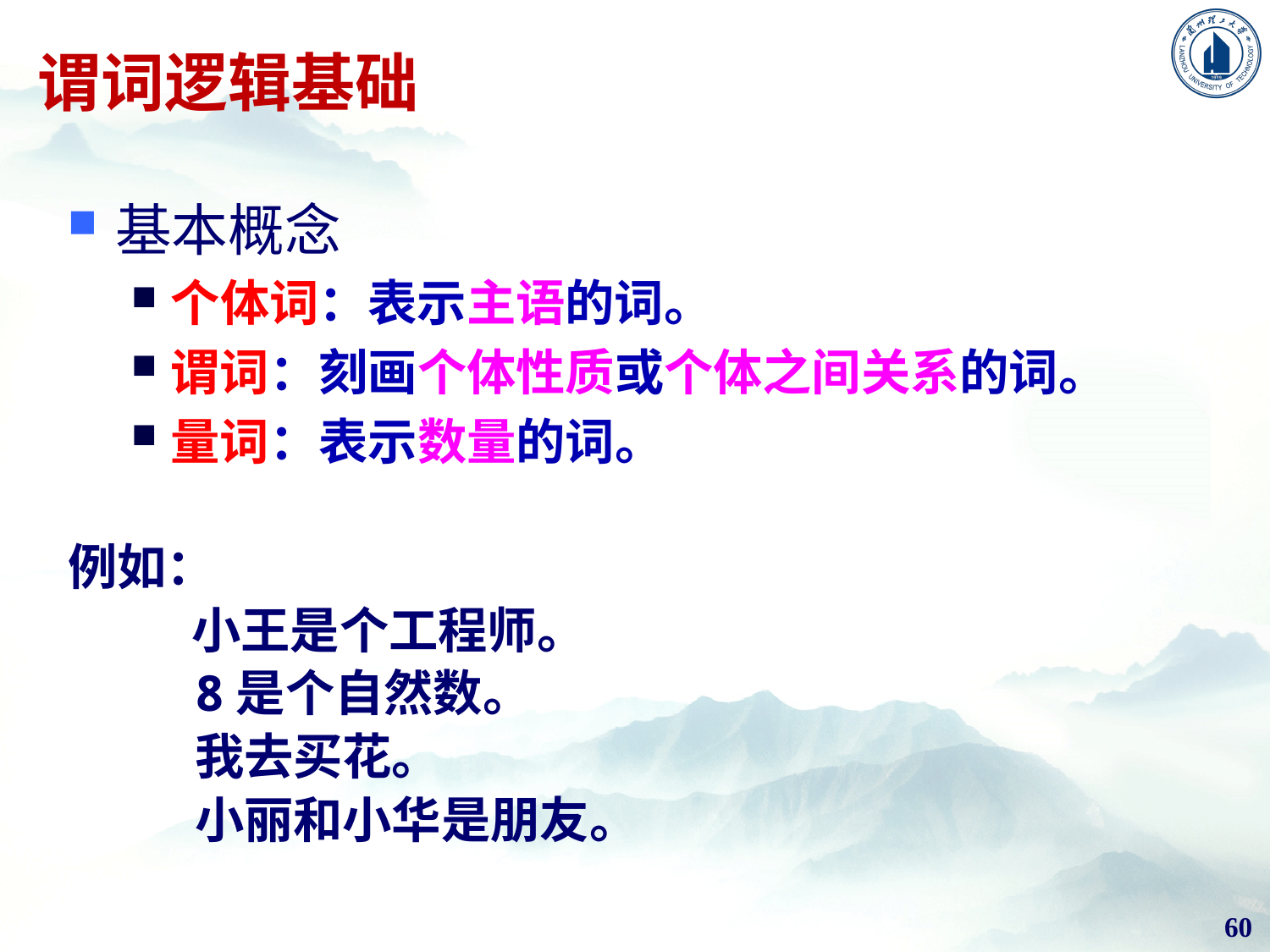

# 谓词逻辑基础
基本概念
个体词：表示主语的词。
谓词：刻画个体性质或个体之间关系的词。
量词：表示数量的词。

例如：
小王是个工程师。
	8是个自然数。
	我去买花。
	小丽和小华是朋友。

60